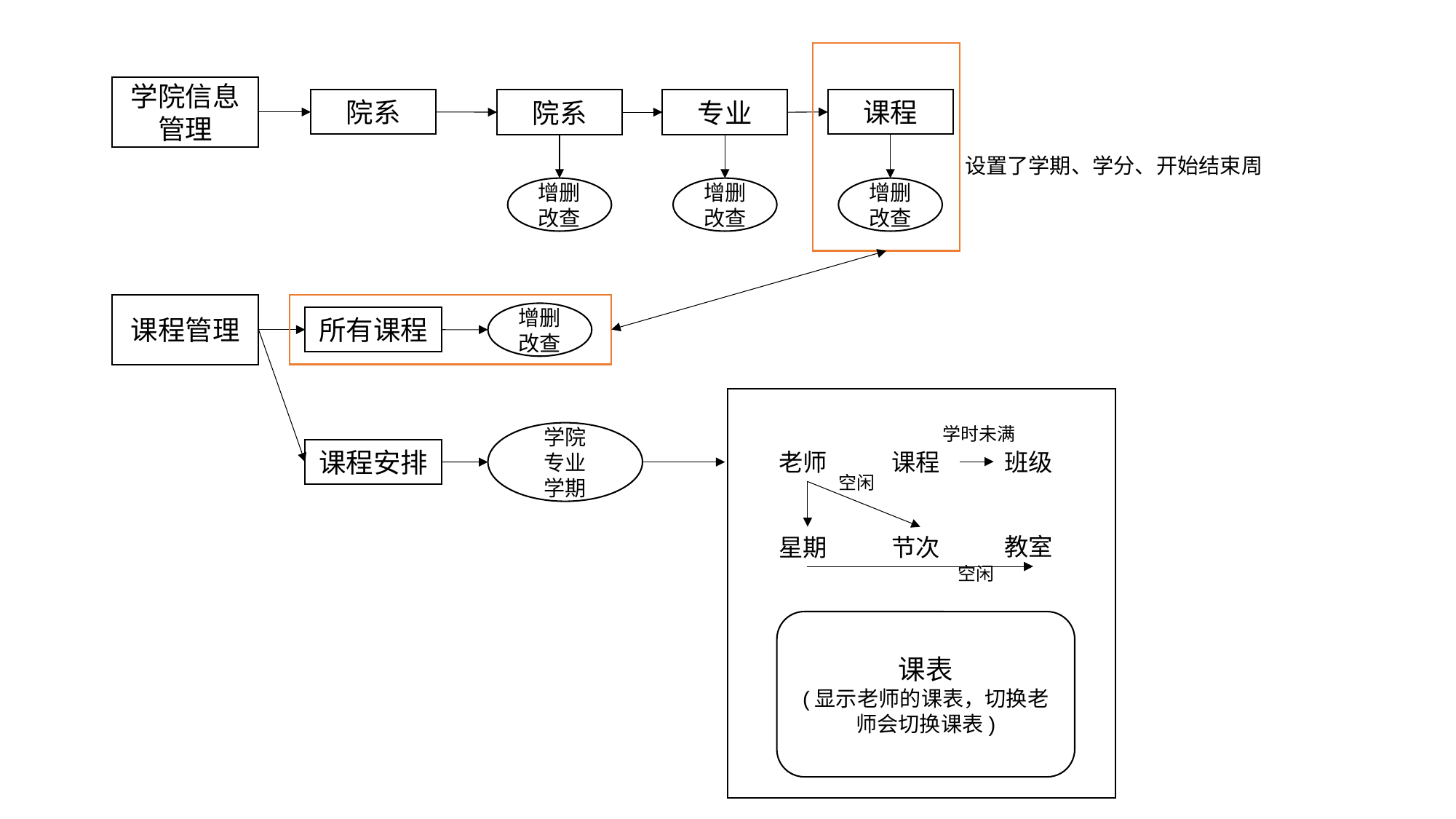

学院信息管理
院系
课程
院系
专业
设置了学期、学分、开始结束周
增删改查
增删改查
增删改查
课程管理

增删改查
所有课程

学时未满
学院
专业
学期
课程安排
老师
课程
班级
空闲
教室
星期
节次
空闲
课表
(显示老师的课表，切换老师会切换课表)